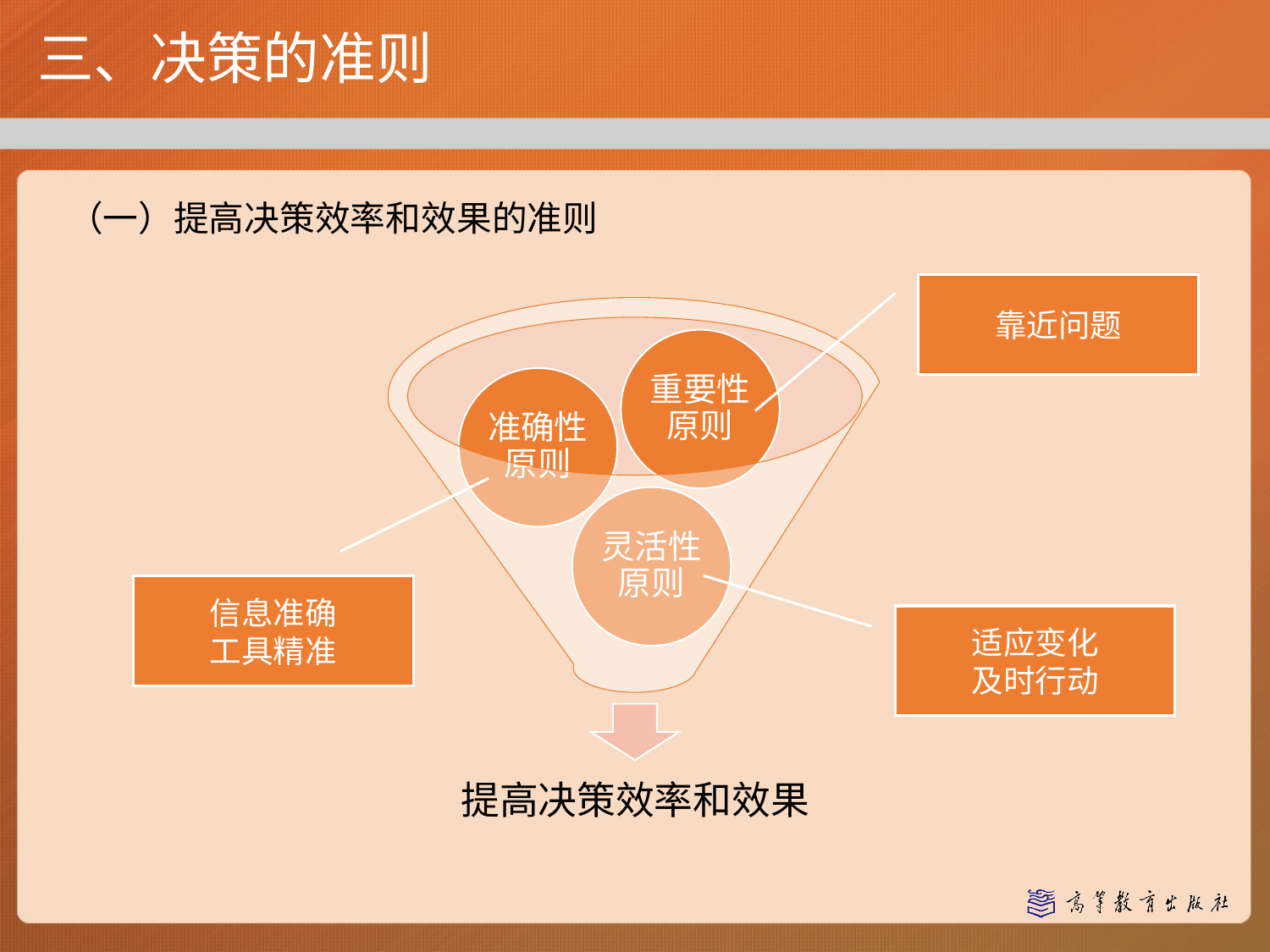

三、决策的准则
（一）提高决策效率和效果的准则

靠近问题
提高决策效率和效果
灵活性原则
准确性原则
重要性原则
信息准确
工具精准
适应变化
及时行动